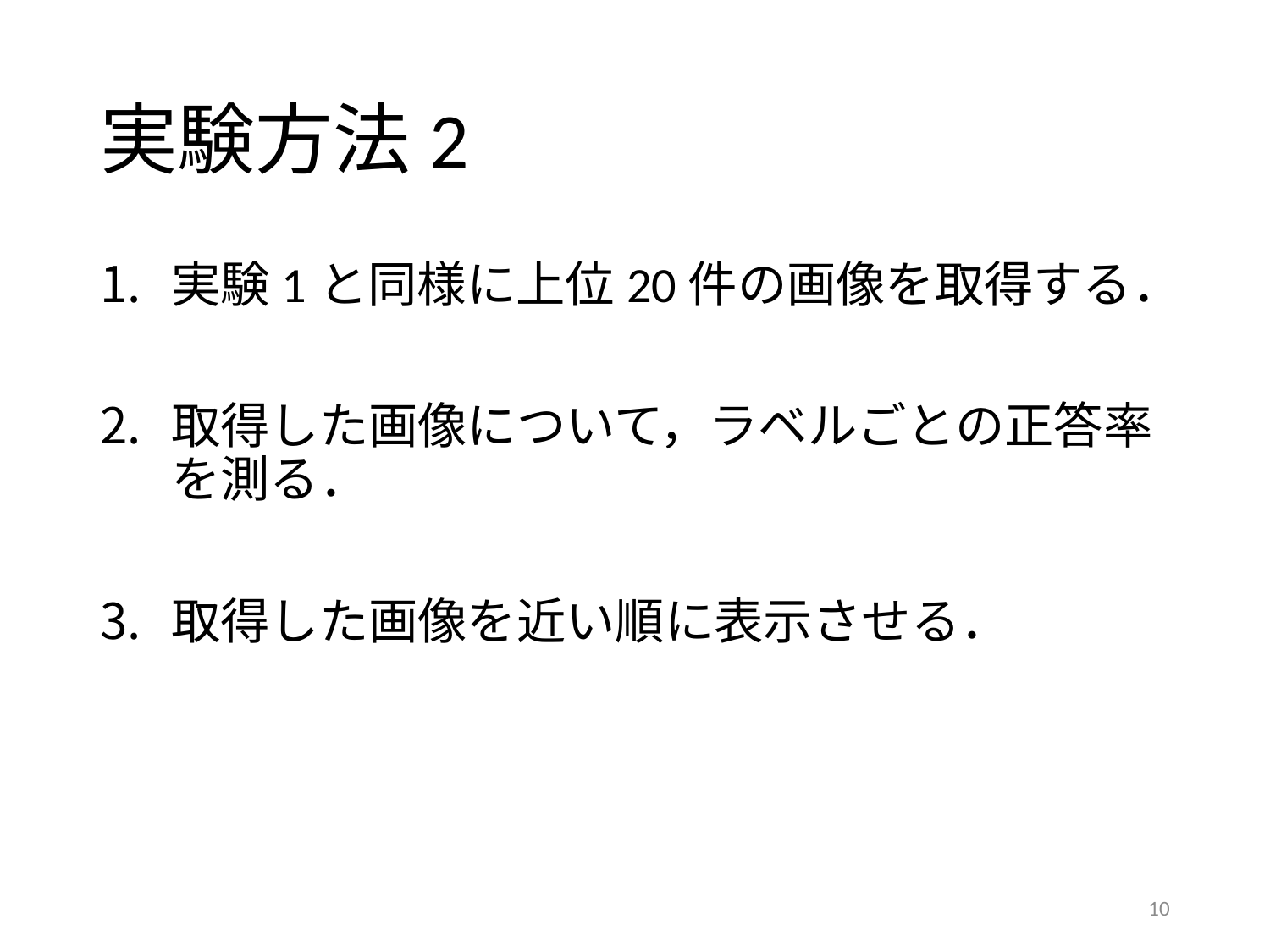

# 実験方法2
実験1と同様に上位20件の画像を取得する．

取得した画像について，ラベルごとの正答率を測る．

取得した画像を近い順に表示させる．
10